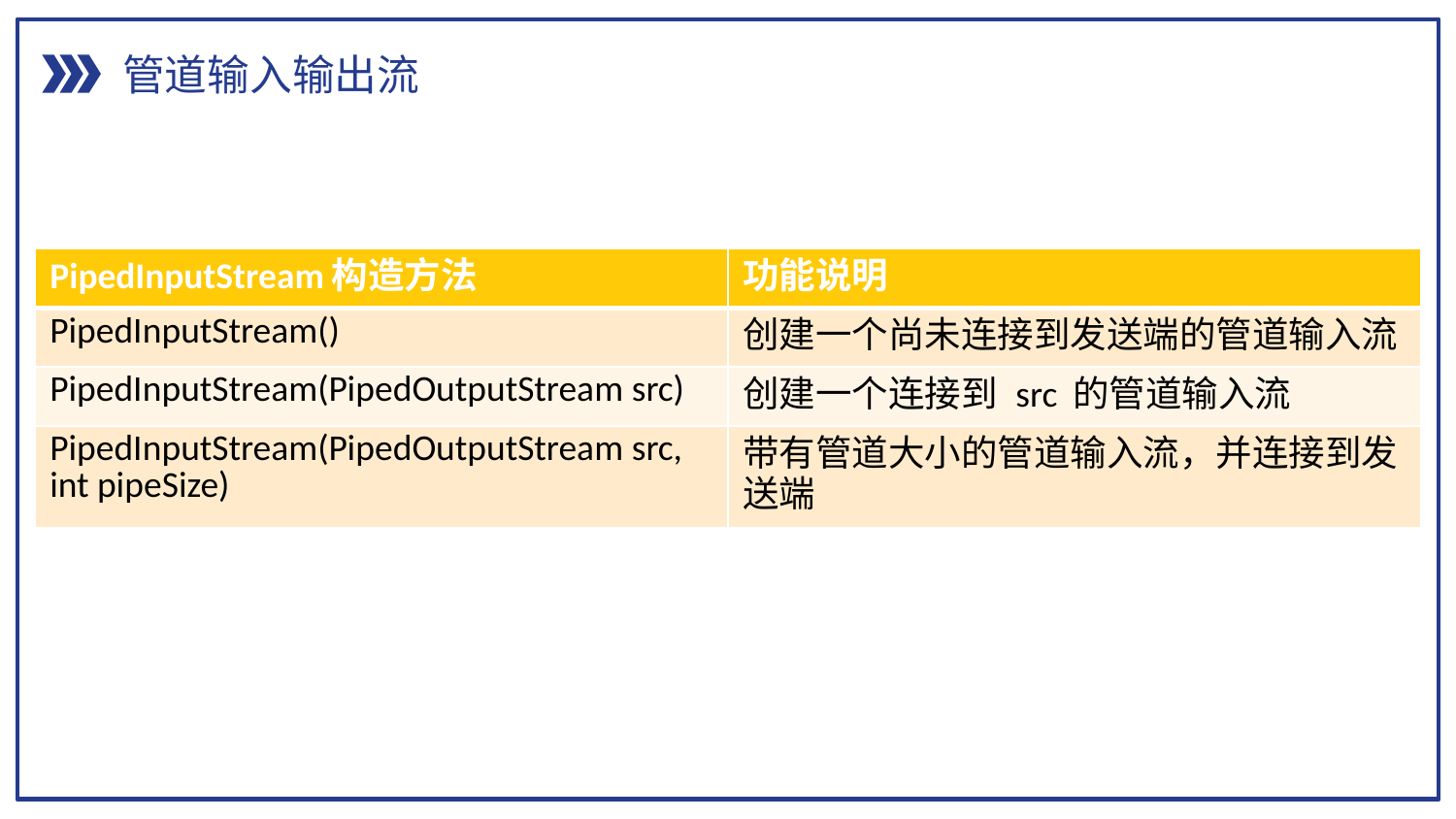

管道输入输出流

| PipedInputStream构造方法 | 功能说明 |
| --- | --- |
| PipedInputStream() | 创建一个尚未连接到发送端的管道输入流 |
| PipedInputStream(PipedOutputStream src) | 创建一个连接到 src 的管道输入流 |
| PipedInputStream(PipedOutputStream src, int pipeSize) | 带有管道大小的管道输入流，并连接到发送端 |